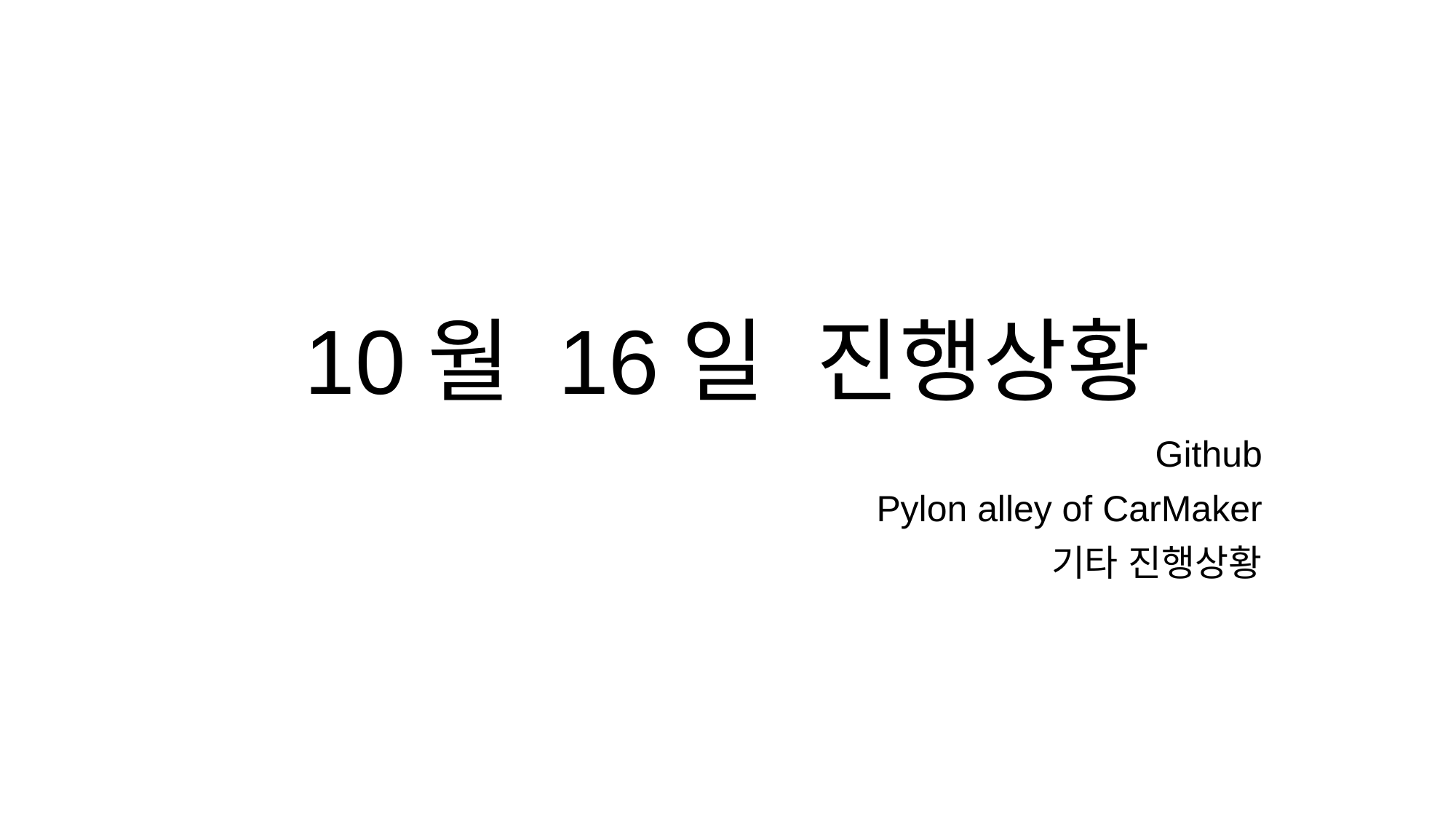

# 10월 16일  진행상황
Github
Pylon alley of CarMaker
기타 진행상황